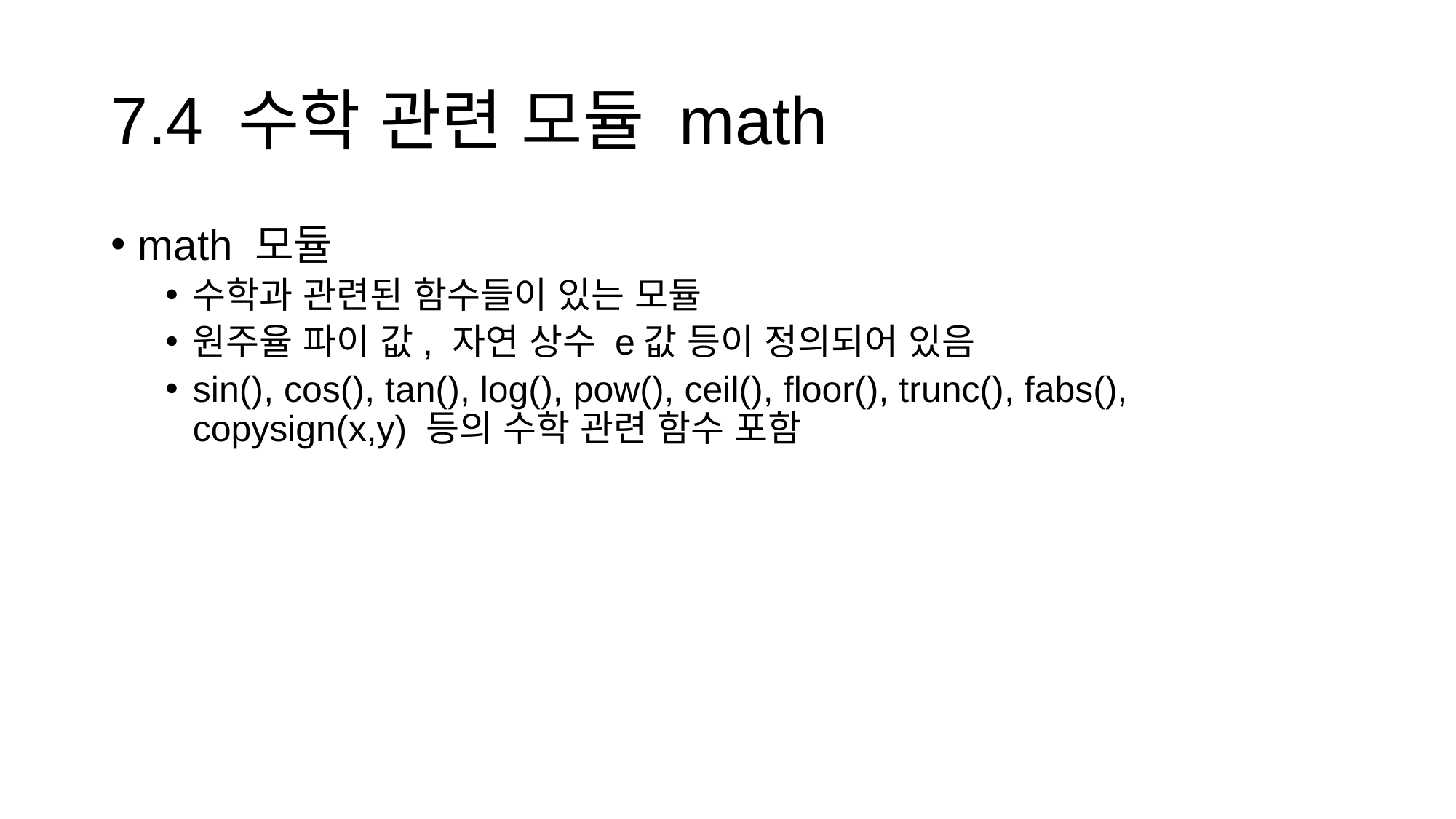

# 7.4 수학 관련 모듈 math
math 모듈
수학과 관련된 함수들이 있는 모듈
원주율 파이 값, 자연 상수 e값 등이 정의되어 있음
sin(), cos(), tan(), log(), pow(), ceil(), floor(), trunc(), fabs(), copysign(x,y) 등의 수학 관련 함수 포함